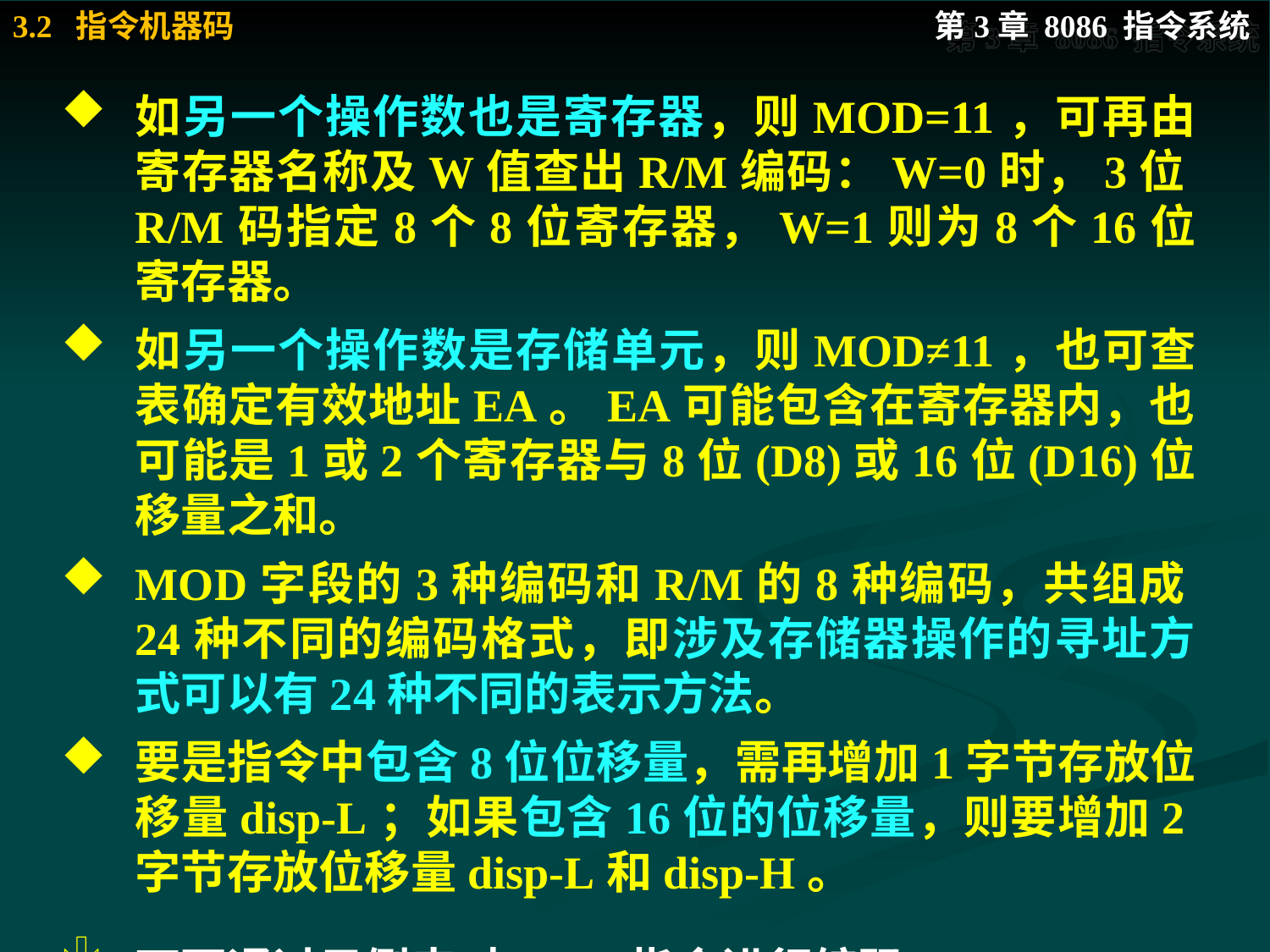

如另一个操作数也是寄存器，则MOD=11，可再由寄存器名称及W值查出R/M编码：W=0时，3位R/M码指定8个8位寄存器，W=1则为8个16位寄存器。
如另一个操作数是存储单元，则MOD≠11，也可查表确定有效地址EA。EA可能包含在寄存器内，也可能是1或2个寄存器与8位(D8)或16位(D16)位移量之和。
MOD字段的3种编码和R/M的8种编码，共组成24种不同的编码格式，即涉及存储器操作的寻址方式可以有24种不同的表示方法。
要是指令中包含8位位移量，需再增加1字节存放位移量disp-L；如果包含16位的位移量，则要增加2字节存放位移量disp-L和disp-H。
下面通过示例来对MOV指令进行编码。